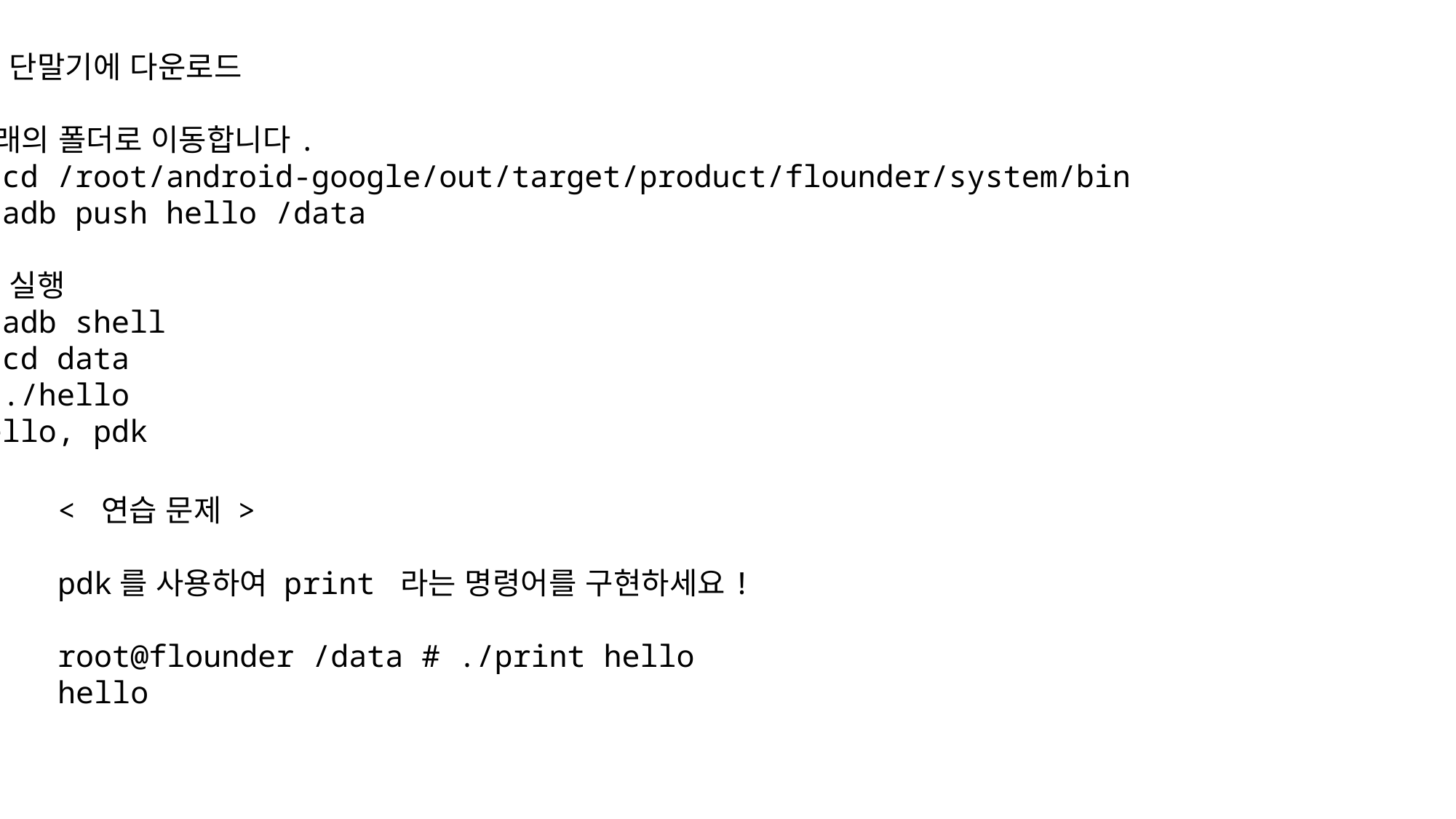

* 단말기에 다운로드

아래의 폴더로 이동합니다.
# cd /root/android-google/out/target/product/flounder/system/bin
# adb push hello /data

* 실행
# adb shell
# cd data
# ./hello
hello, pdk
< 연습 문제 >

pdk를 사용하여 print 라는 명령어를 구현하세요!

root@flounder /data # ./print hello
hello